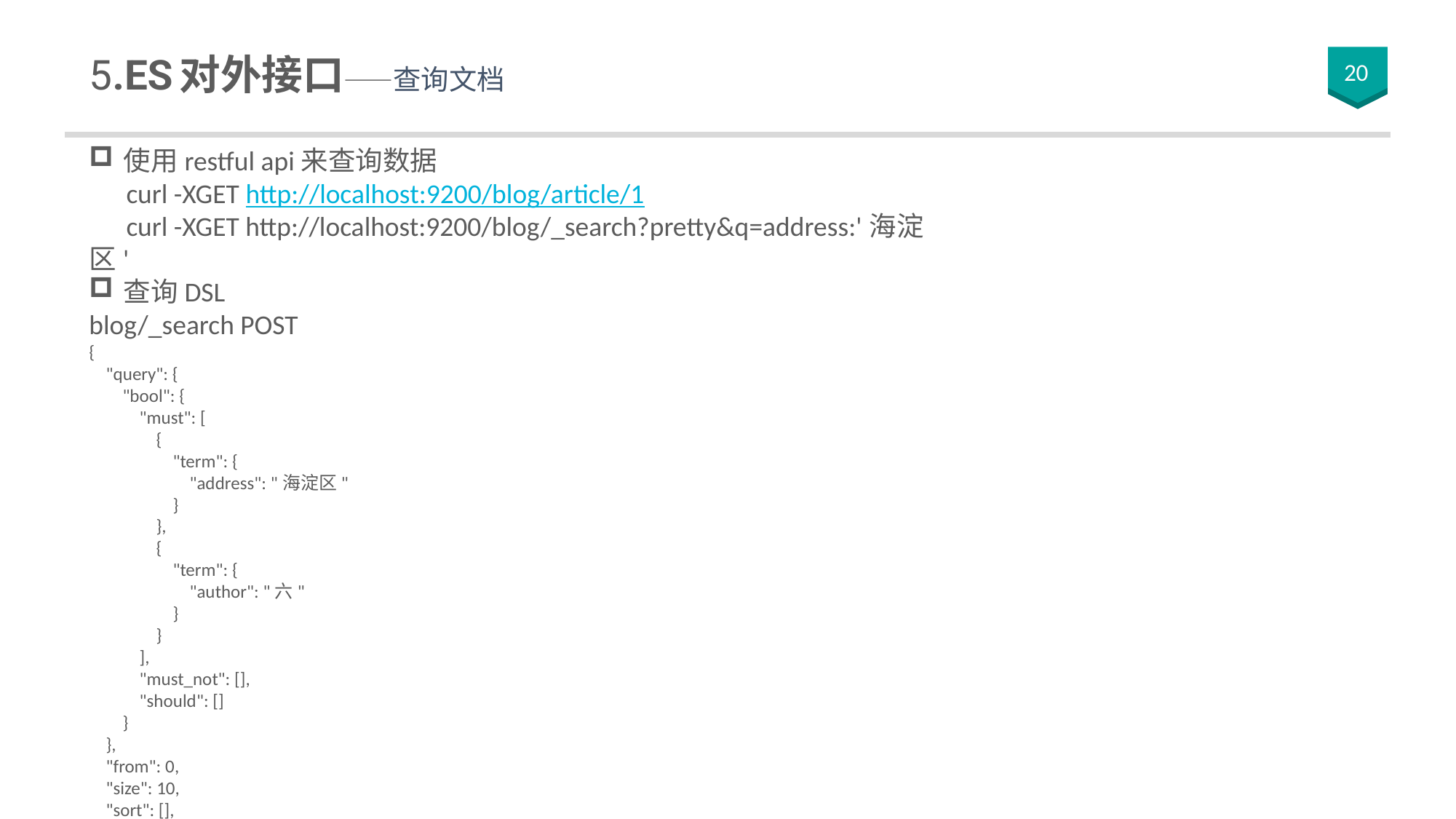

# 2.ES 基础一网打尽 5.ES对外接口——查询文档
20
使用restful api来查询数据
      curl -XGET http://localhost:9200/blog/article/1
      curl -XGET http://localhost:9200/blog/_search?pretty&q=address:'海淀区'
查询DSL
blog/_search POST
{
    "query": {
        "bool": {
            "must": [
                {
                    "term": {
                        "address": "海淀区"
                    }
                },
                {
                    "term": {
                        "author": "六"
                    }
                }
            ],
            "must_not": [],
            "should": []
        }
    },
    "from": 0,
    "size": 10,
    "sort": [],
    "aggs": {}
}